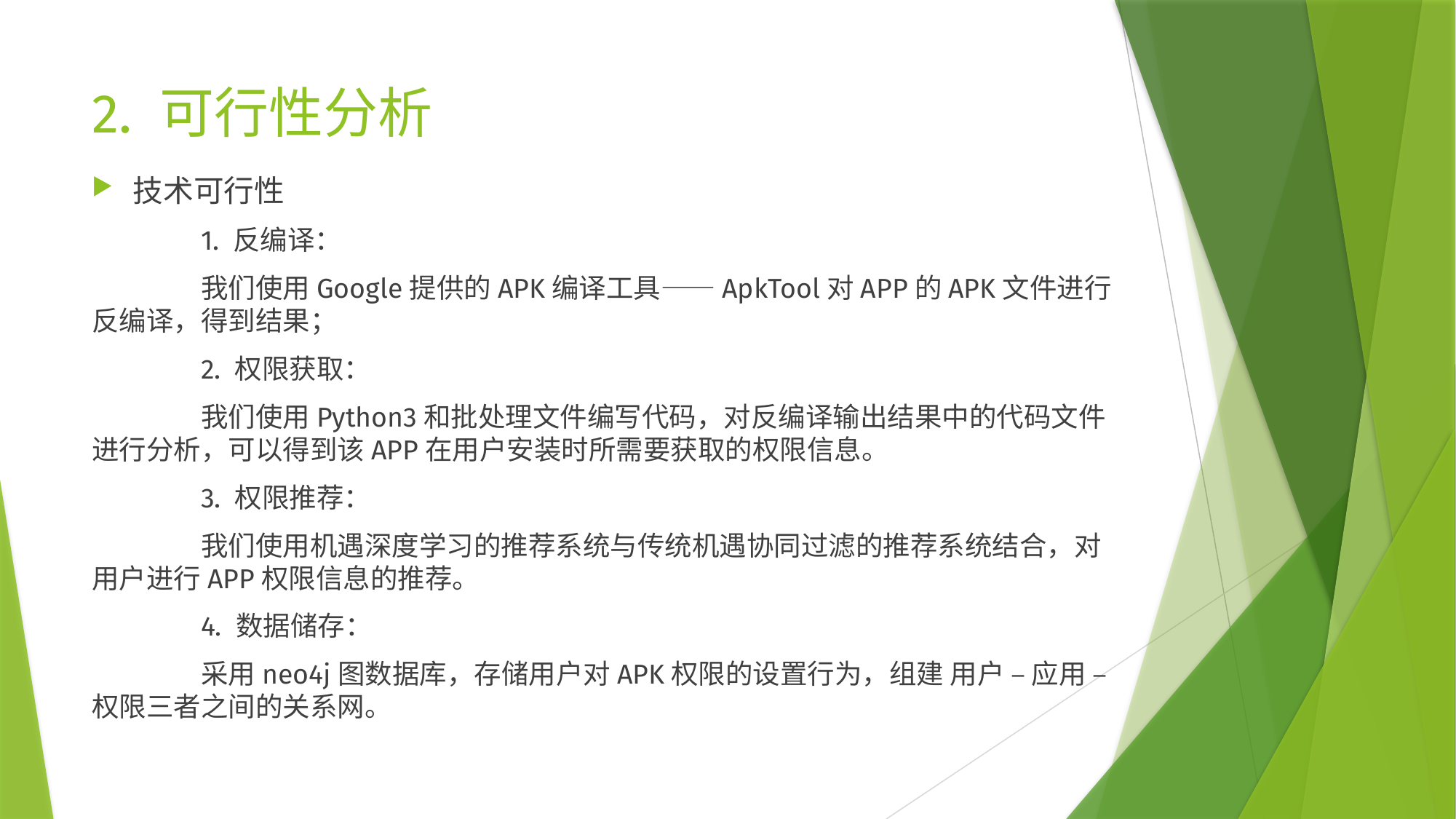

# 2. 可行性分析
技术可行性
	1. 反编译：
	我们使用Google提供的APK编译工具——ApkTool对APP的APK文件进行反编译，得到结果；
	2. 权限获取：
	我们使用Python3和批处理文件编写代码，对反编译输出结果中的代码文件进行分析，可以得到该APP在用户安装时所需要获取的权限信息。
	3. 权限推荐：
	我们使用机遇深度学习的推荐系统与传统机遇协同过滤的推荐系统结合，对用户进行APP权限信息的推荐。
	4. 数据储存：
	采用neo4j图数据库，存储用户对APK权限的设置行为，组建 用户 – 应用 – 权限三者之间的关系网。